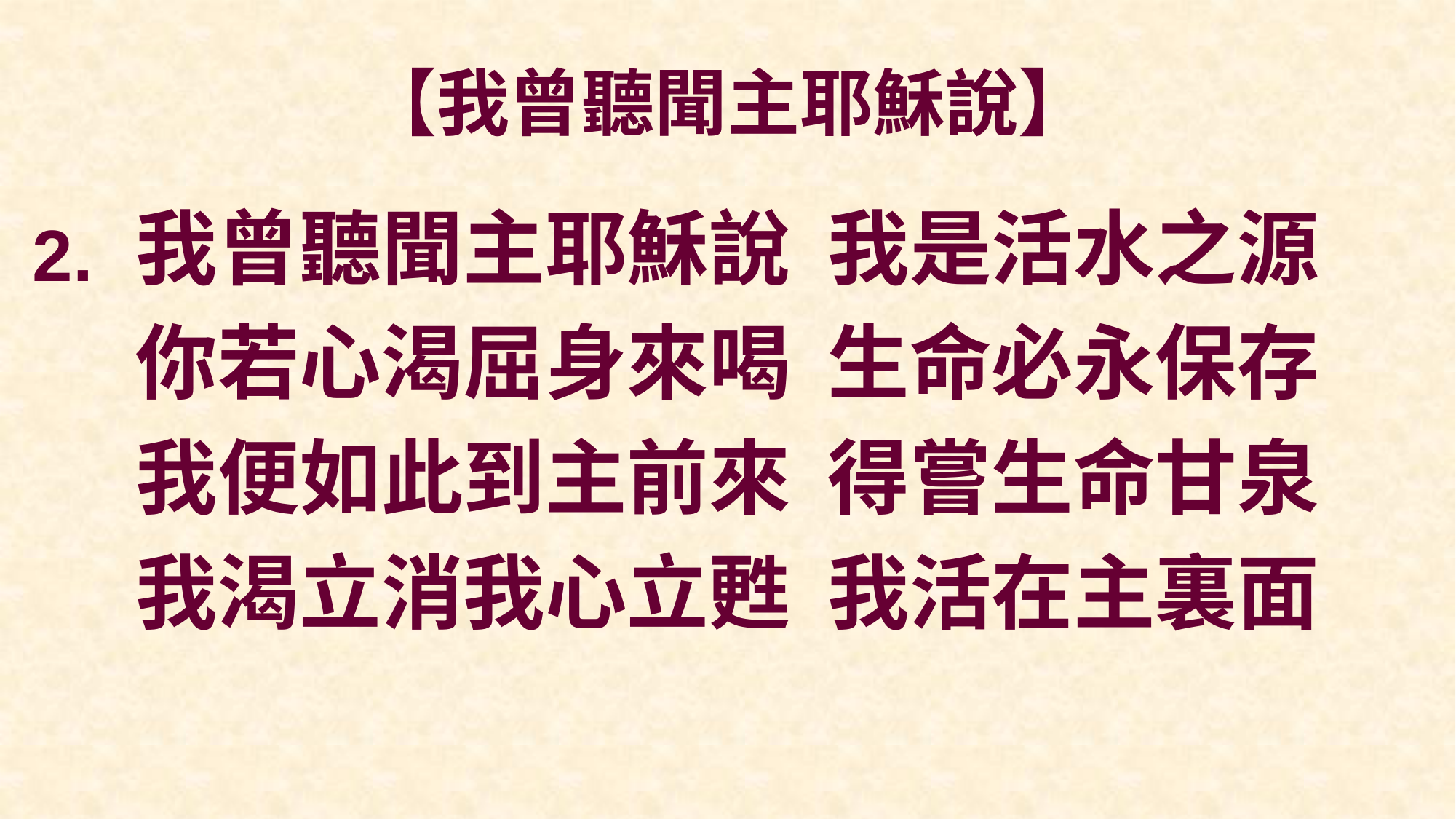

# 【我曾聽聞主耶穌說】
我曾聽聞主耶穌說  我是活水之源
你若心渴屈身來喝  生命必永保存
我便如此到主前來  得嘗生命甘泉
我渴立消我心立甦  我活在主裏面
2.